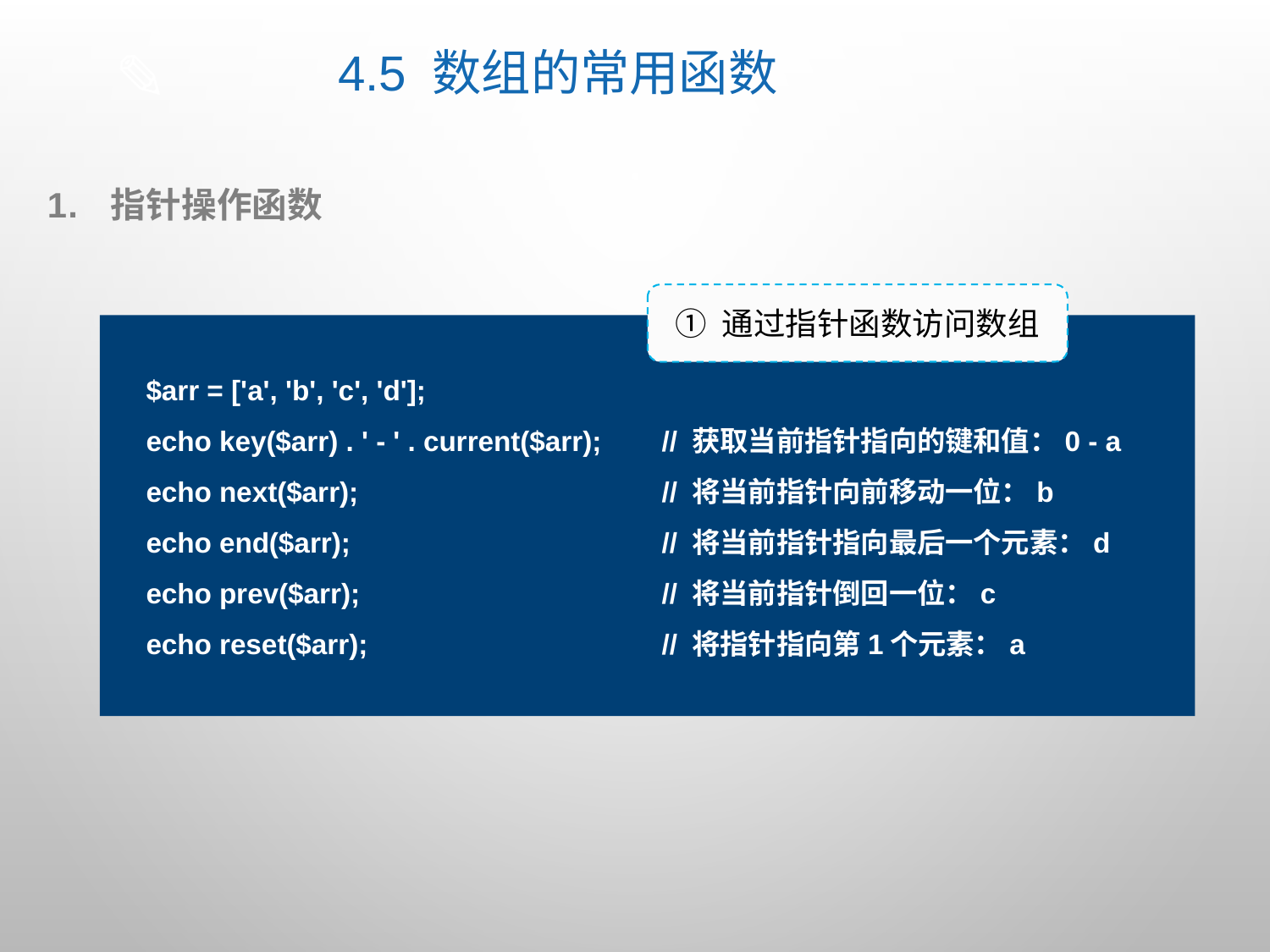

# 4.5 数组的常用函数
指针操作函数
① 通过指针函数访问数组

$arr = ['a', 'b', 'c', 'd'];
echo key($arr) . ' - ' . current($arr);	 // 获取当前指针指向的键和值：0 - a
echo next($arr);			 // 将当前指针向前移动一位：b
echo end($arr);			 // 将当前指针指向最后一个元素：d
echo prev($arr);			 // 将当前指针倒回一位：c
echo reset($arr);			 // 将指针指向第1个元素：a